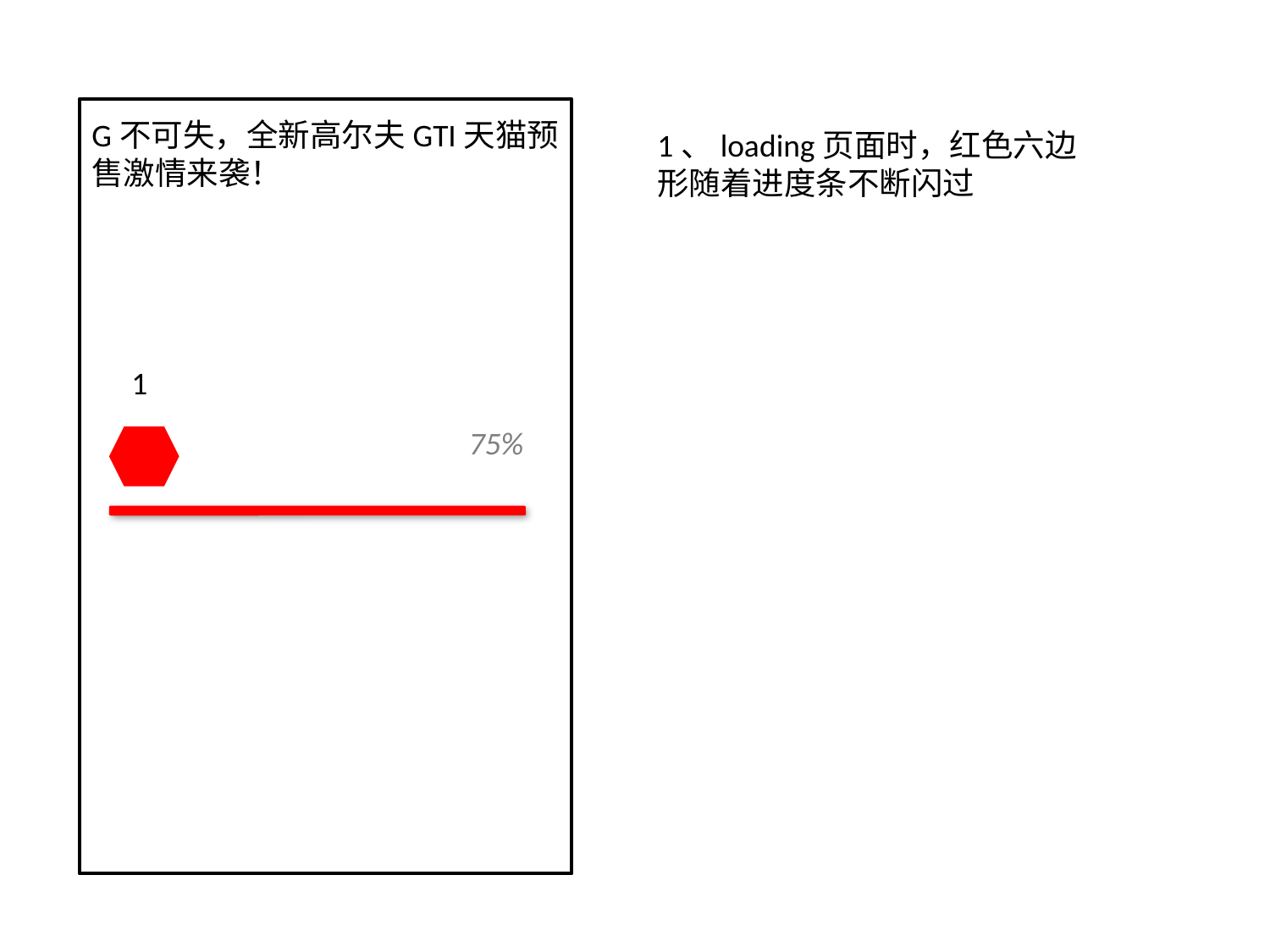

G不可失，全新高尔夫GTI天猫预售激情来袭！
1、loading页面时，红色六边形随着进度条不断闪过
1
75%